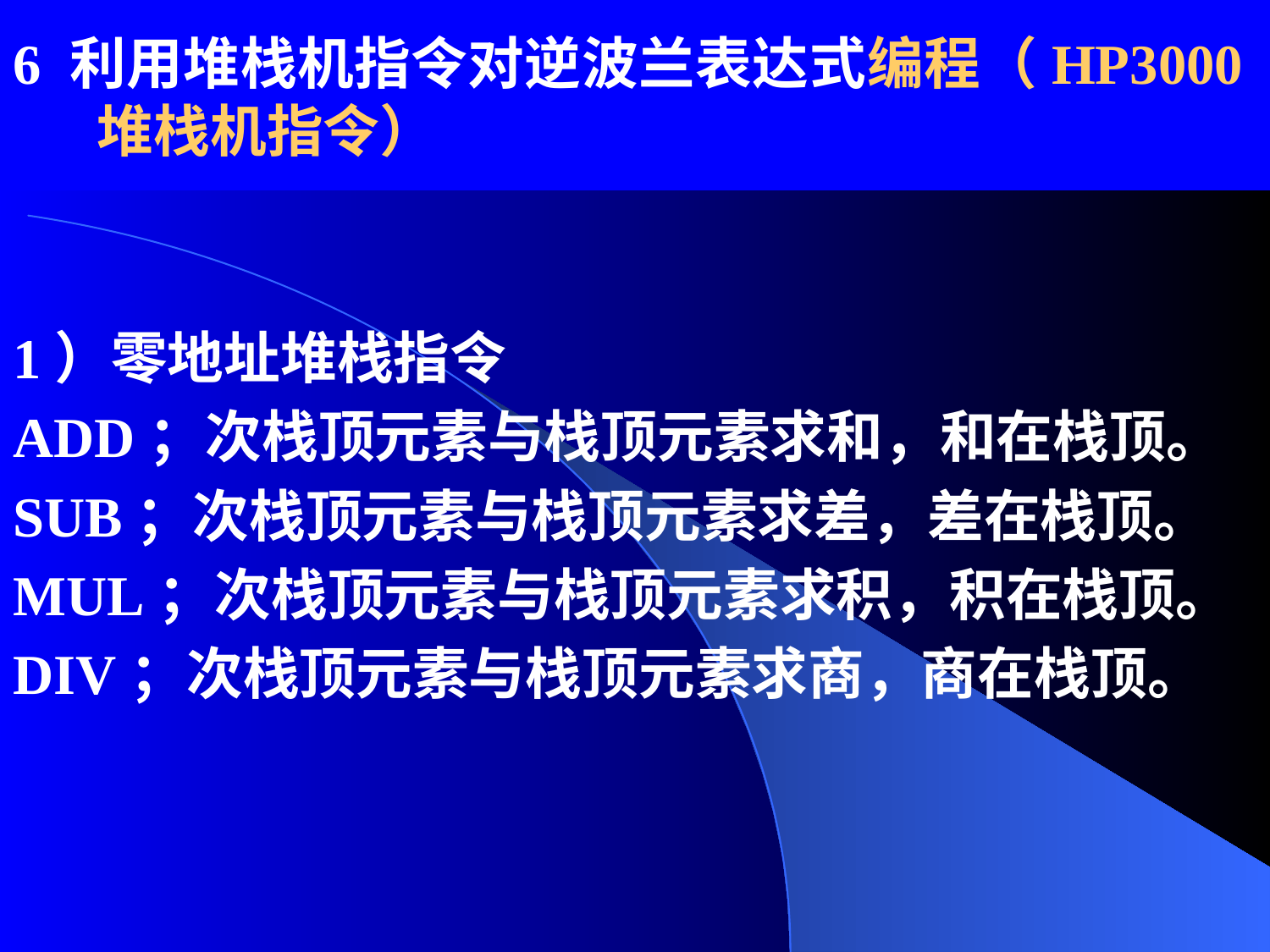

6 利用堆栈机指令对逆波兰表达式编程（HP3000堆栈机指令）
1）零地址堆栈指令
ADD；次栈顶元素与栈顶元素求和，和在栈顶。
SUB；次栈顶元素与栈顶元素求差，差在栈顶。
MUL；次栈顶元素与栈顶元素求积，积在栈顶。
DIV；次栈顶元素与栈顶元素求商，商在栈顶。
26